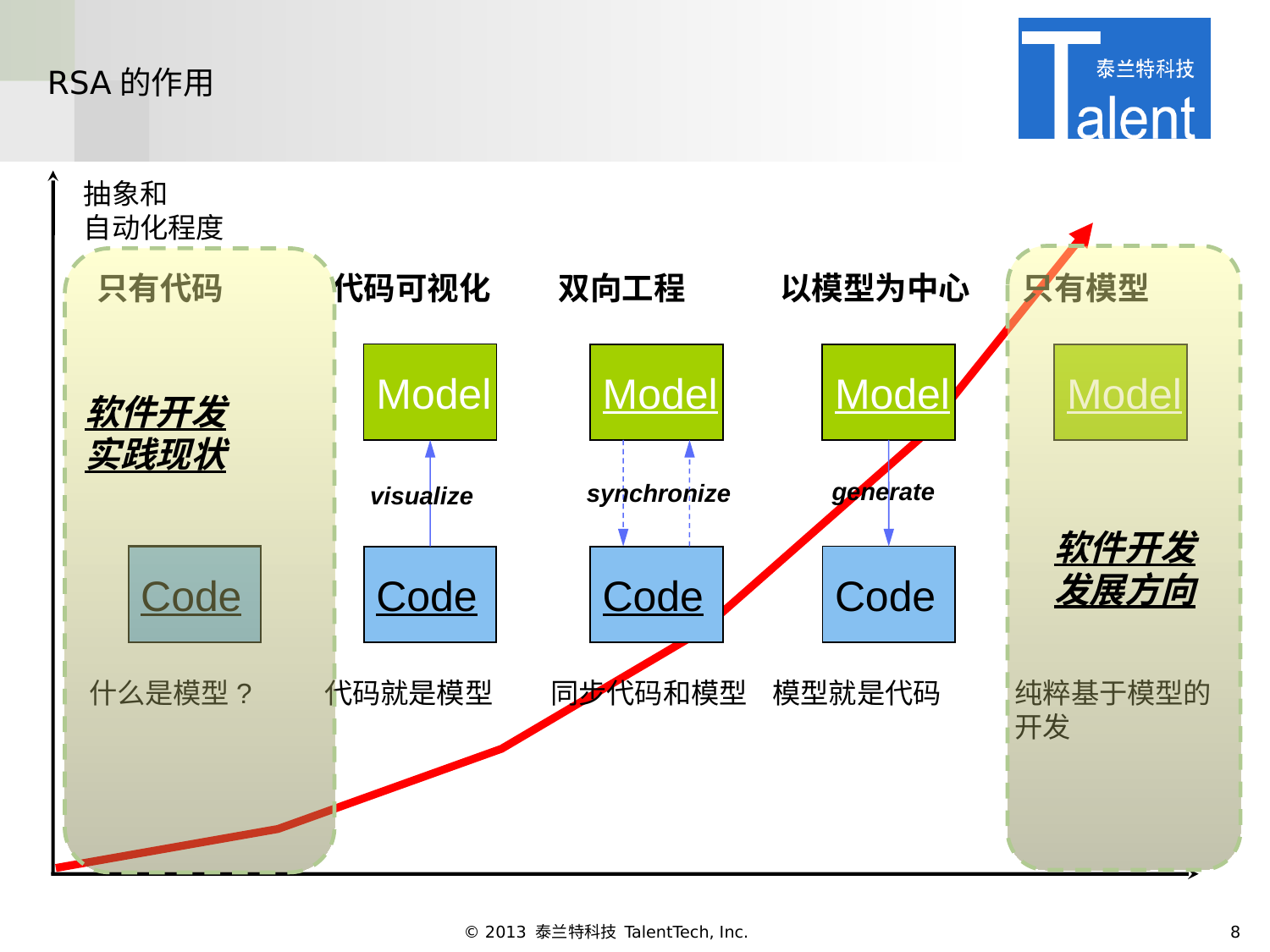

# RSA的作用
抽象和
自动化程度

软件开发
发展方向

软件开发
实践现状
只有代码
代码可视化
双向工程
以模型为中心
只有模型
Model

Code
Model

Code
Model

Code
Model
generate
synchronize
visualize
Code
什么是模型?
代码就是模型
同步代码和模型
模型就是代码
纯粹基于模型的开发